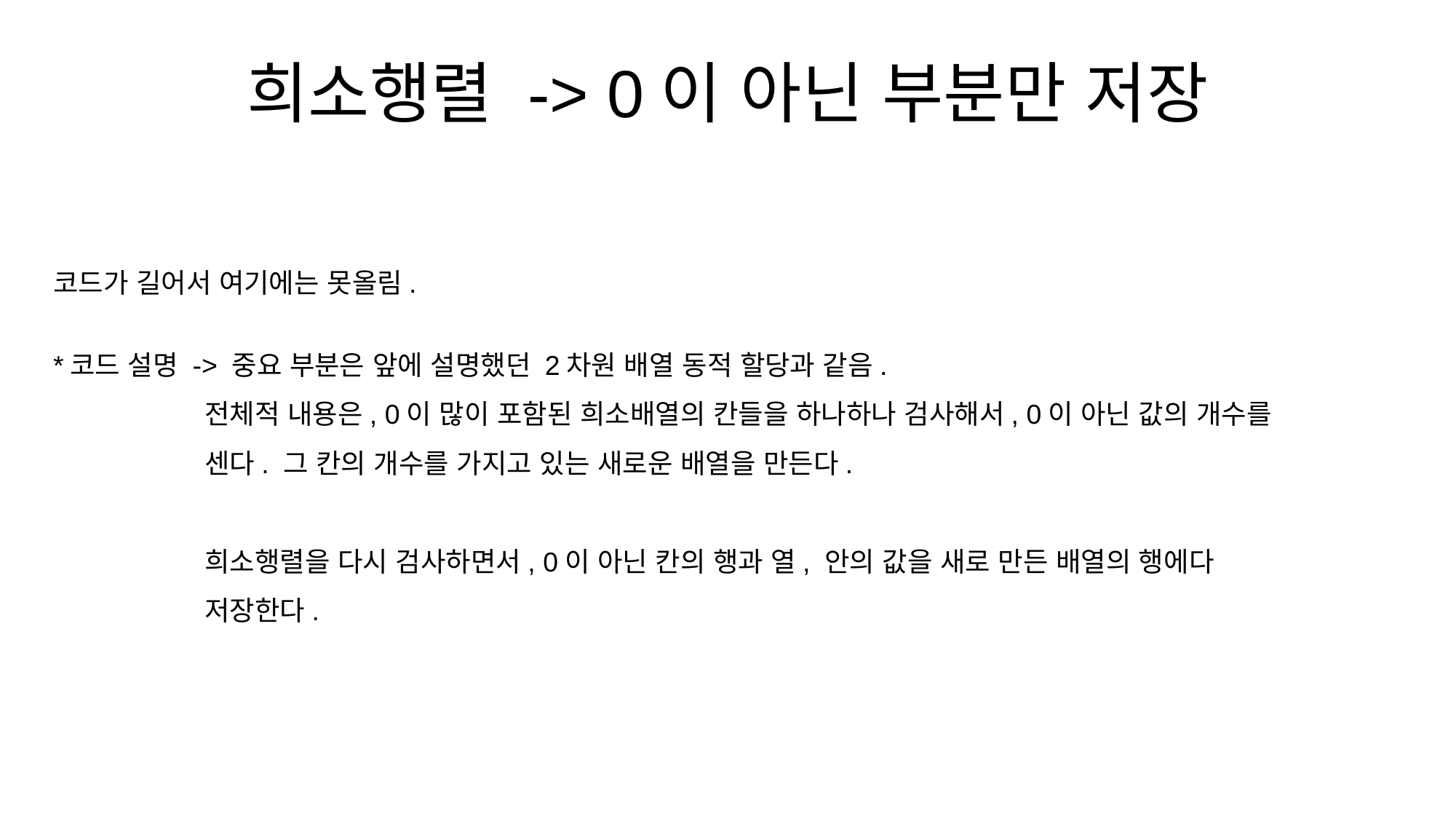

# 희소행렬 -> 0이 아닌 부분만 저장
코드가 길어서 여기에는 못올림.

*코드 설명 -> 중요 부분은 앞에 설명했던 2차원 배열 동적 할당과 같음.
                   전체적 내용은, 0이 많이 포함된 희소배열의 칸들을 하나하나 검사해서, 0이 아닌 값의 개수를
                   센다. 그 칸의 개수를 가지고 있는 새로운 배열을 만든다.

                   희소행렬을 다시 검사하면서, 0이 아닌 칸의 행과 열, 안의 값을 새로 만든 배열의 행에다
                   저장한다.